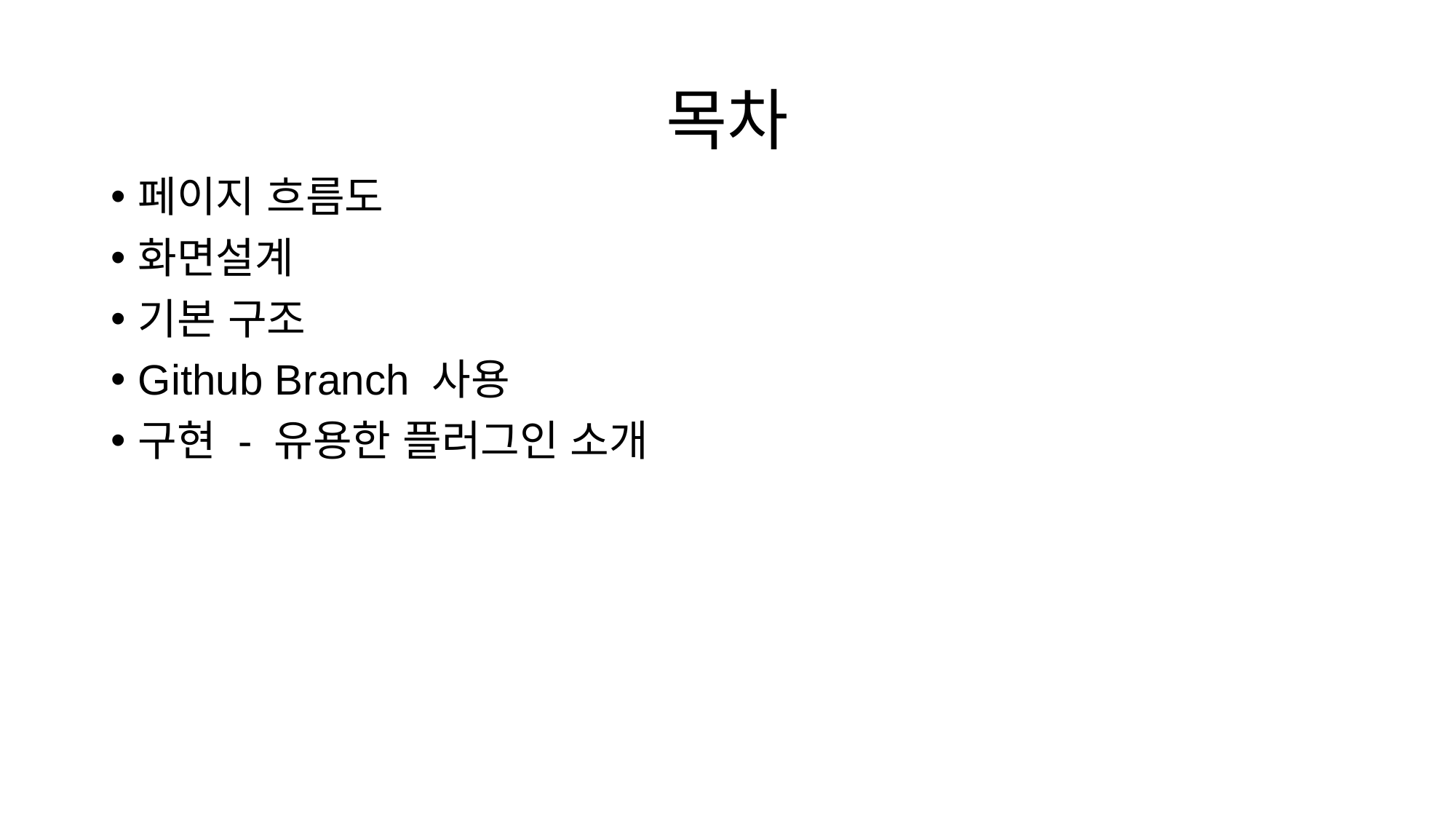

# 목차
페이지 흐름도
화면설계
기본 구조
Github Branch 사용
구현 - 유용한 플러그인 소개